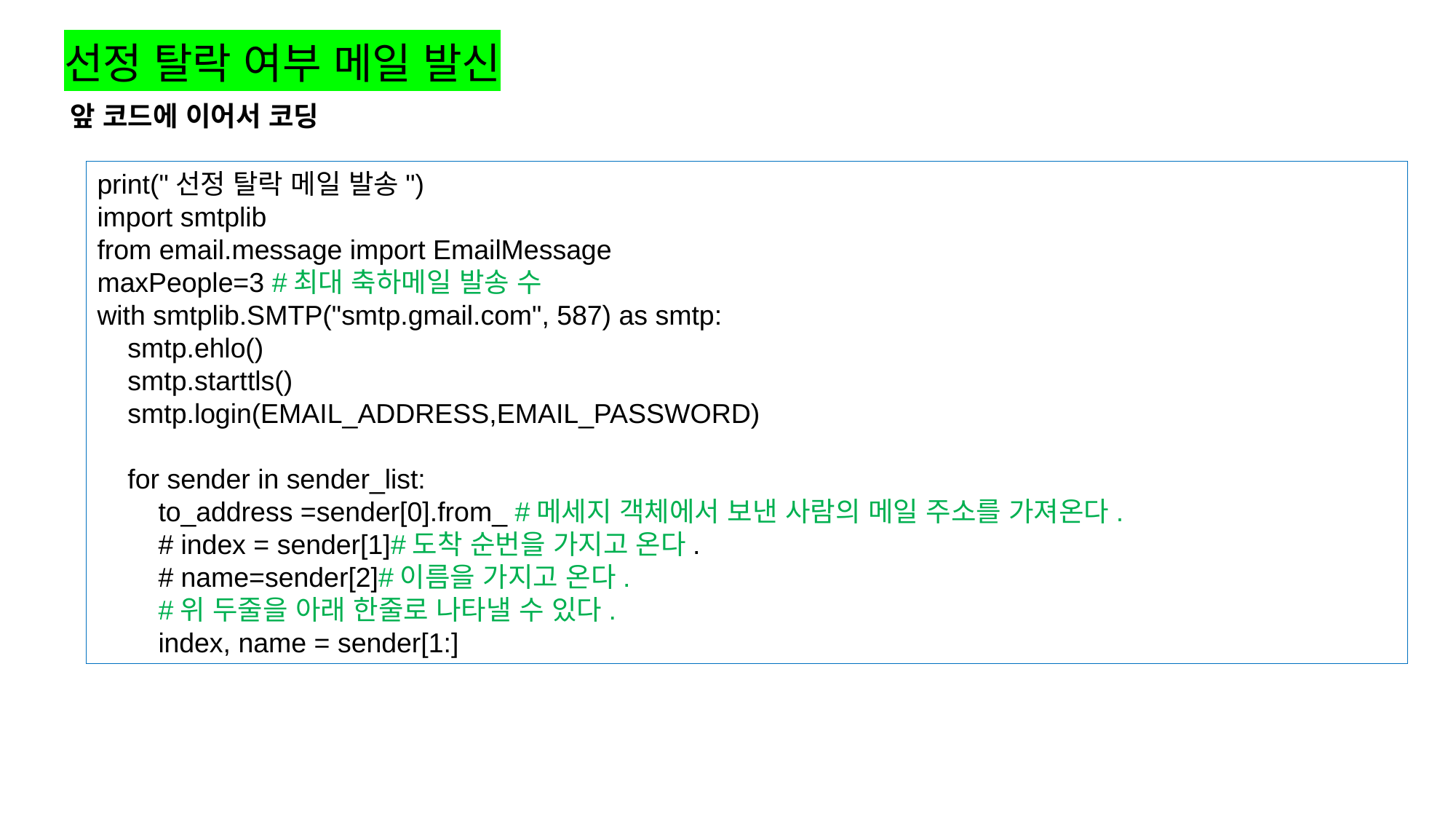

선정 탈락 여부 메일 발신
앞 코드에 이어서 코딩
print("선정 탈락 메일 발송")
import smtplib
from email.message import EmailMessage
maxPeople=3 #최대 축하메일 발송 수
with smtplib.SMTP("smtp.gmail.com", 587) as smtp:
    smtp.ehlo()
    smtp.starttls()
    smtp.login(EMAIL_ADDRESS,EMAIL_PASSWORD)

    for sender in sender_list:
        to_address =sender[0].from_ #메세지 객체에서 보낸 사람의 메일 주소를 가져온다.
        # index = sender[1]#도착 순번을 가지고 온다.
        # name=sender[2]#이름을 가지고 온다.
        #위 두줄을 아래 한줄로 나타낼 수 있다.
        index, name = sender[1:]